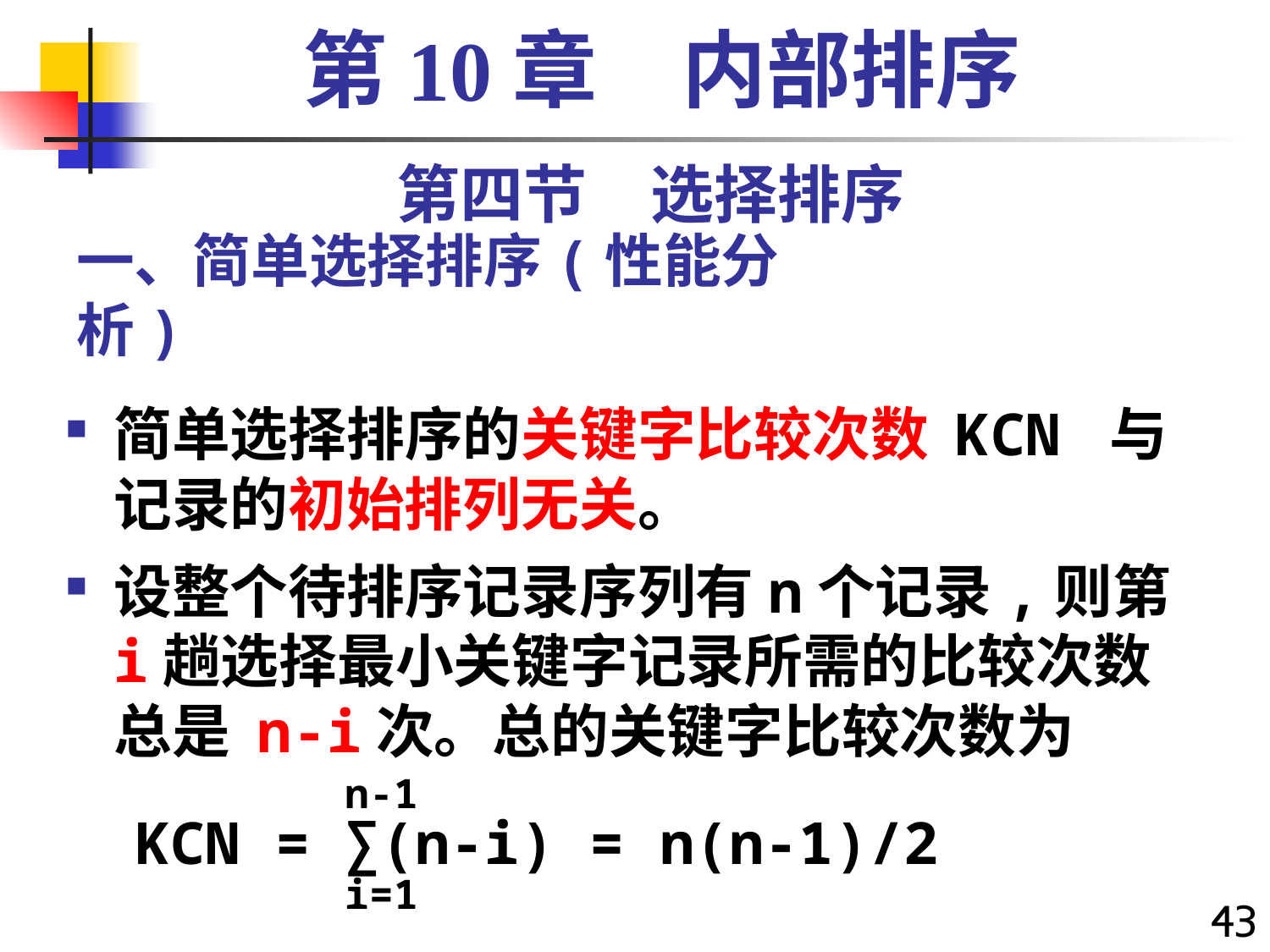

第10章　内部排序
第四节　选择排序
# 一、简单选择排序(性能分析)
简单选择排序的关键字比较次数 KCN 与记录的初始排列无关。
设整个待排序记录序列有n个记录,则第i趟选择最小关键字记录所需的比较次数总是 n-i次。总的关键字比较次数为
        n-1
  KCN = ∑(n-i) = n(n-1)/2
        i=1
43